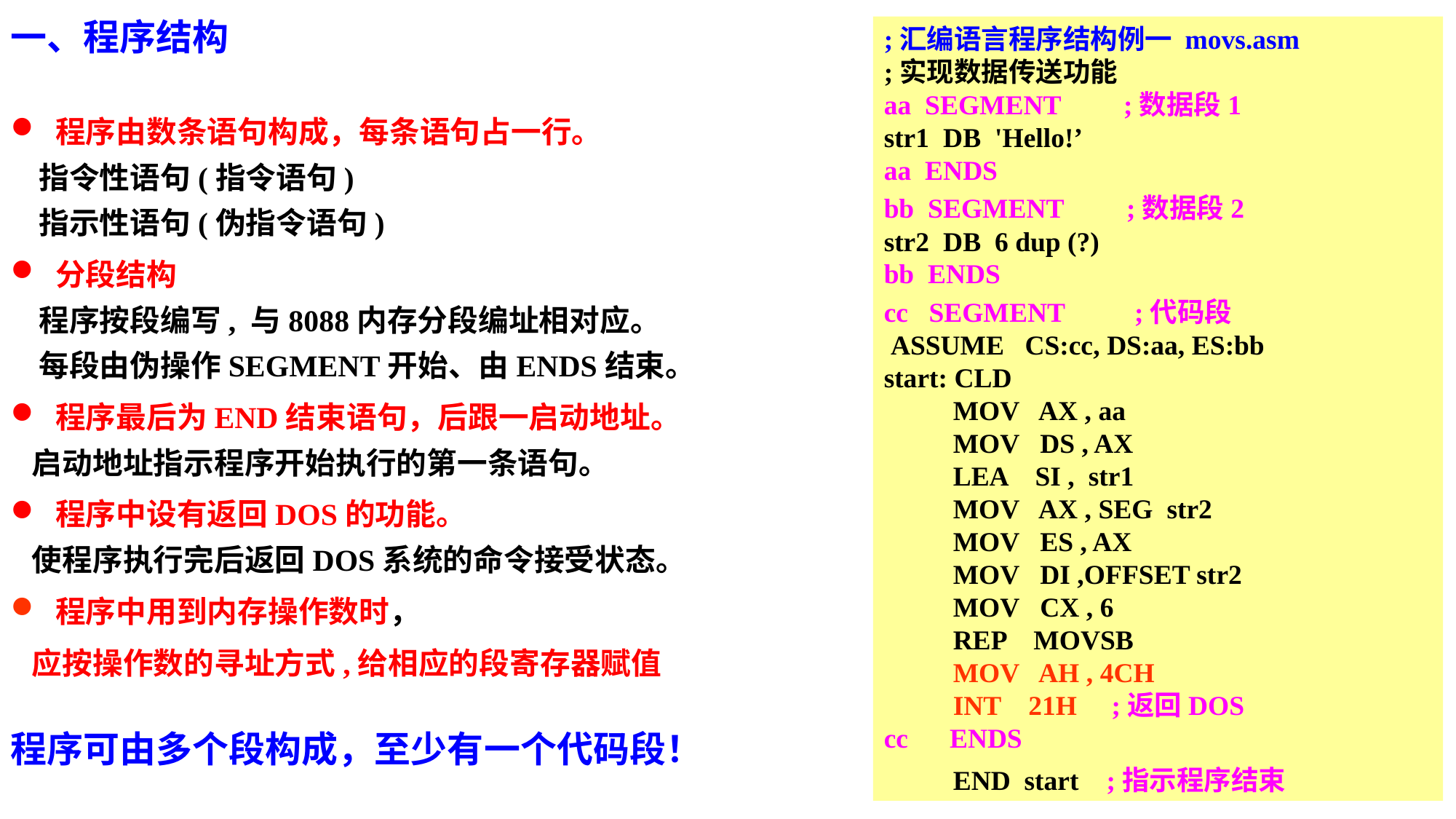

一、程序结构
 程序由数条语句构成，每条语句占一行。
   指令性语句(指令语句)
   指示性语句(伪指令语句)
 分段结构
   程序按段编写, 与8088内存分段编址相对应。
   每段由伪操作SEGMENT开始、由ENDS结束。
 程序最后为END结束语句，后跟一启动地址。
  启动地址指示程序开始执行的第一条语句。
 程序中设有返回DOS的功能。
  使程序执行完后返回DOS系统的命令接受状态。
 程序中用到内存操作数时，
  应按操作数的寻址方式,给相应的段寄存器赋值
;汇编语言程序结构例一 movs.asm
;实现数据传送功能
aa  SEGMENT         ;数据段1
str1  DB  'Hello!’
aa  ENDS
bb  SEGMENT         ;数据段2
str2  DB  6 dup (?)
bb  ENDS
cc   SEGMENT          ;代码段
 ASSUME   CS:cc, DS:aa, ES:bb
start: CLD
          MOV   AX , aa
          MOV   DS , AX
          LEA    SI ,  str1
          MOV   AX , SEG  str2
          MOV   ES , AX
          MOV   DI ,OFFSET str2
          MOV   CX , 6
          REP    MOVSB
          MOV   AH , 4CH
          INT    21H     ;返回DOS
cc      ENDS
          END  start    ;指示程序结束
程序可由多个段构成，至少有一个代码段！
2